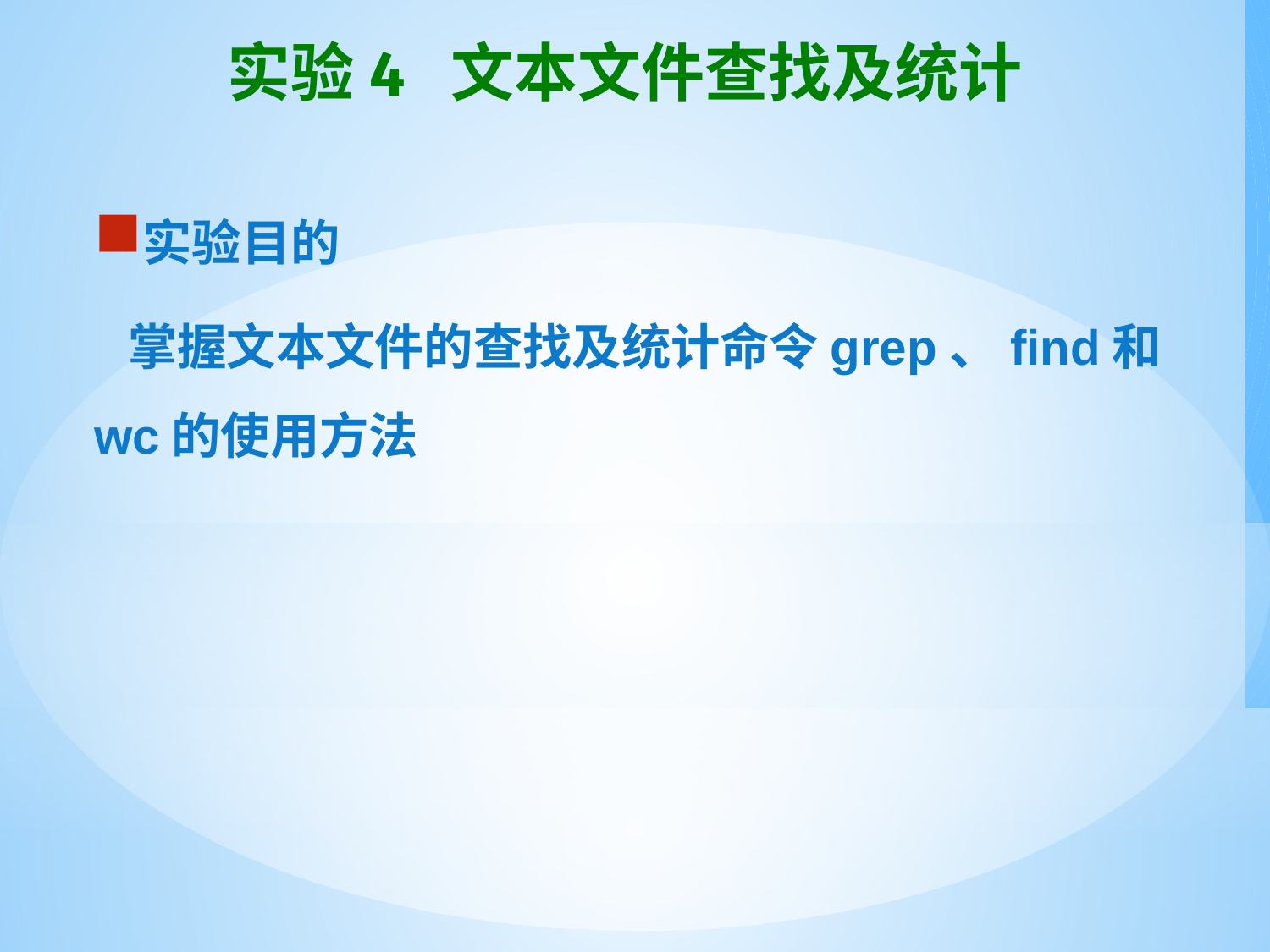

# 实验4  文本文件查找及统计
实验目的
  掌握文本文件的查找及统计命令grep、find和wc的使用方法